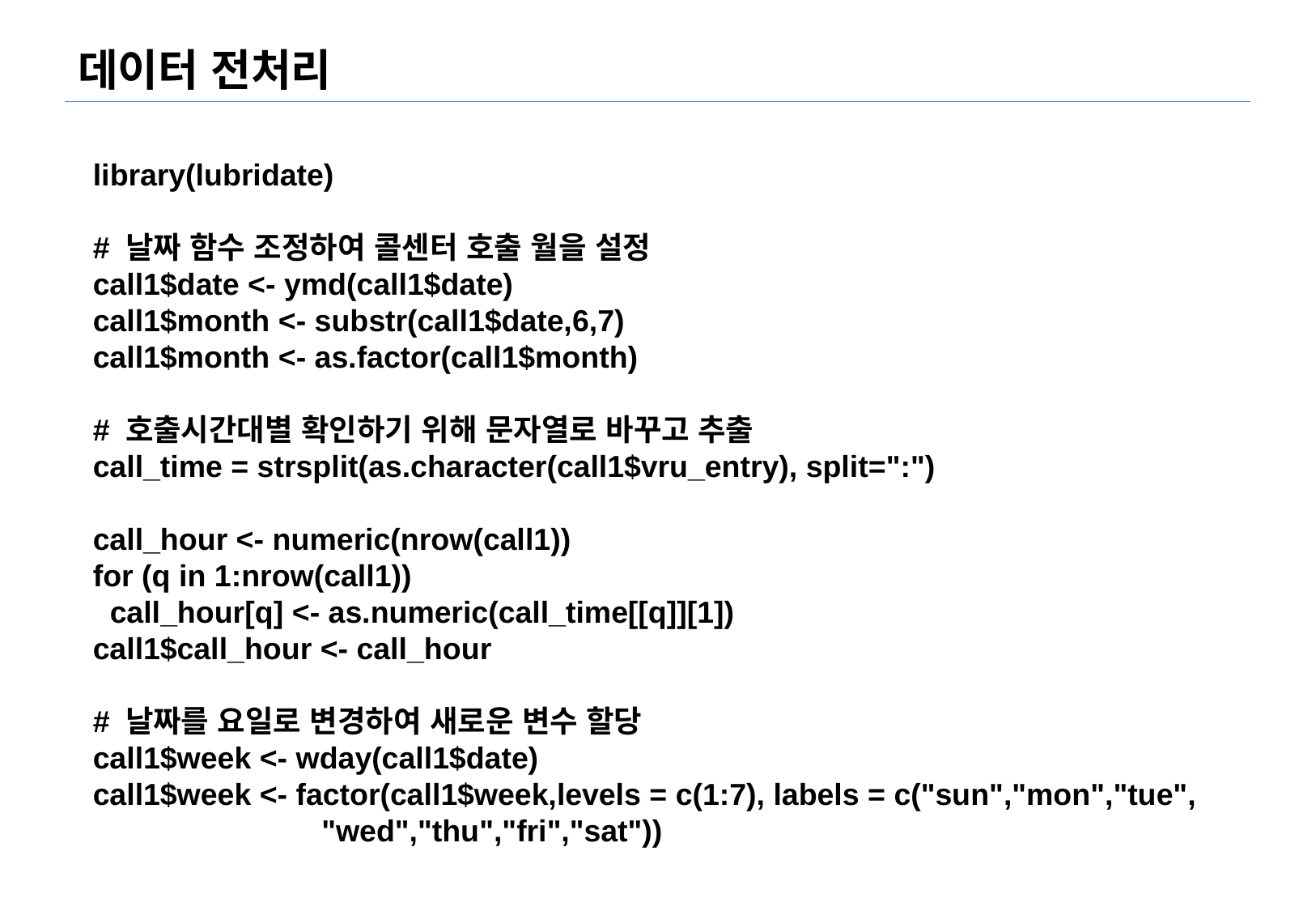

# 데이터 전처리
library(lubridate)

# 날짜 함수 조정하여 콜센터 호출 월을 설정
call1$date <- ymd(call1$date)
call1$month <- substr(call1$date,6,7)
call1$month <- as.factor(call1$month)

# 호출시간대별 확인하기 위해 문자열로 바꾸고 추출
call_time = strsplit(as.character(call1$vru_entry), split=":")

call_hour <- numeric(nrow(call1))
for (q in 1:nrow(call1))
  call_hour[q] <- as.numeric(call_time[[q]][1])
call1$call_hour <- call_hour

# 날짜를 요일로 변경하여 새로운 변수 할당
call1$week <- wday(call1$date)
call1$week <- factor(call1$week,levels = c(1:7), labels = c("sun","mon","tue",
                           "wed","thu","fri","sat"))